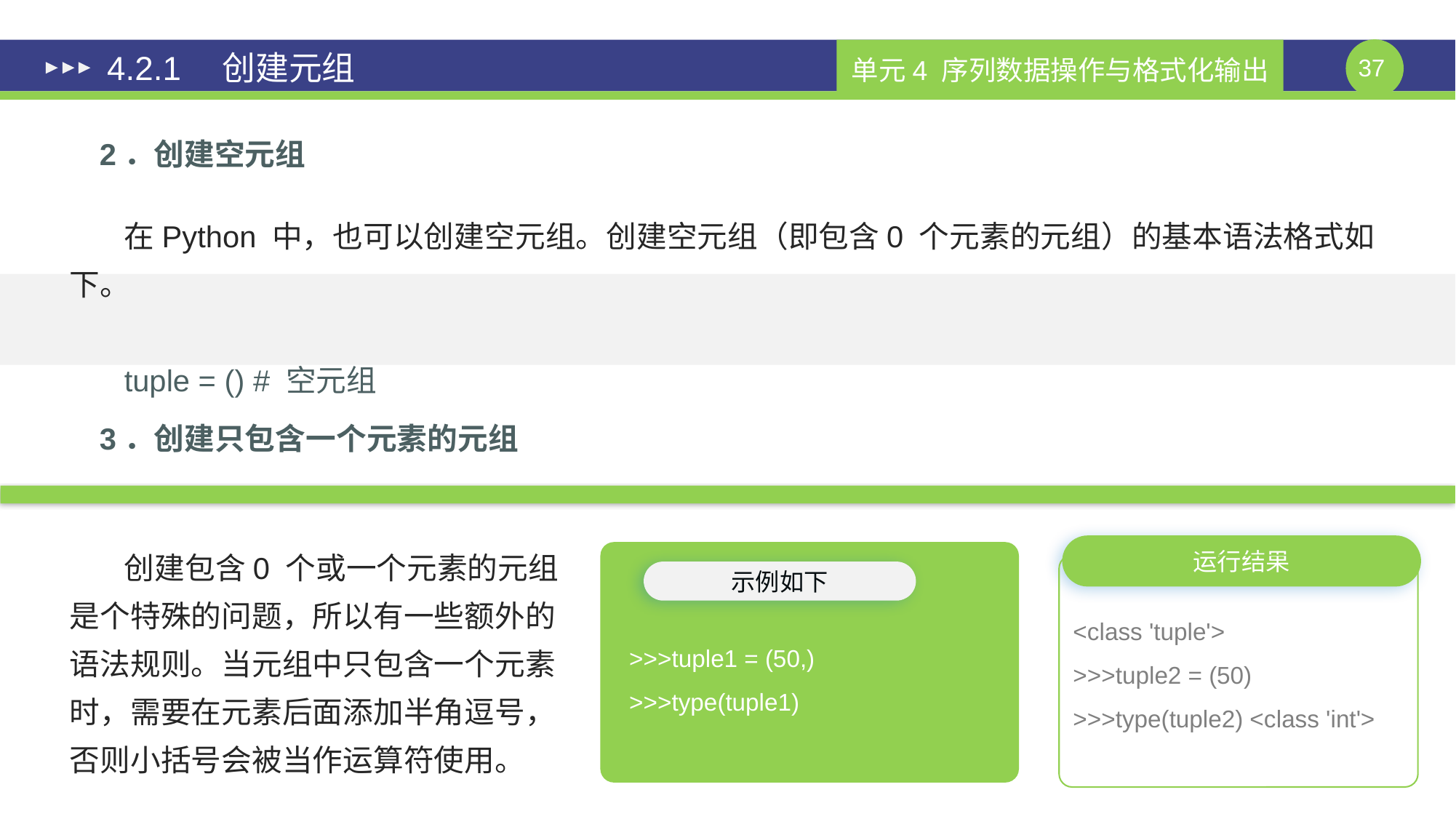

# 4.2.1　创建元组
2．创建空元组
在Python 中，也可以创建空元组。创建空元组（即包含0 个元素的元组）的基本语法格式如下。

tuple = () # 空元组

3．创建只包含一个元素的元组

创建包含0 个或一个元素的元组是个特殊的问题，所以有一些额外的语法规则。当元组中只包含一个元素时，需要在元素后面添加半角逗号，否则小括号会被当作运算符使用。
运行结果

示例如下
<class 'tuple'>
>>>tuple2 = (50)
>>>type(tuple2) <class 'int'>
>>>tuple1 = (50,)
>>>type(tuple1)